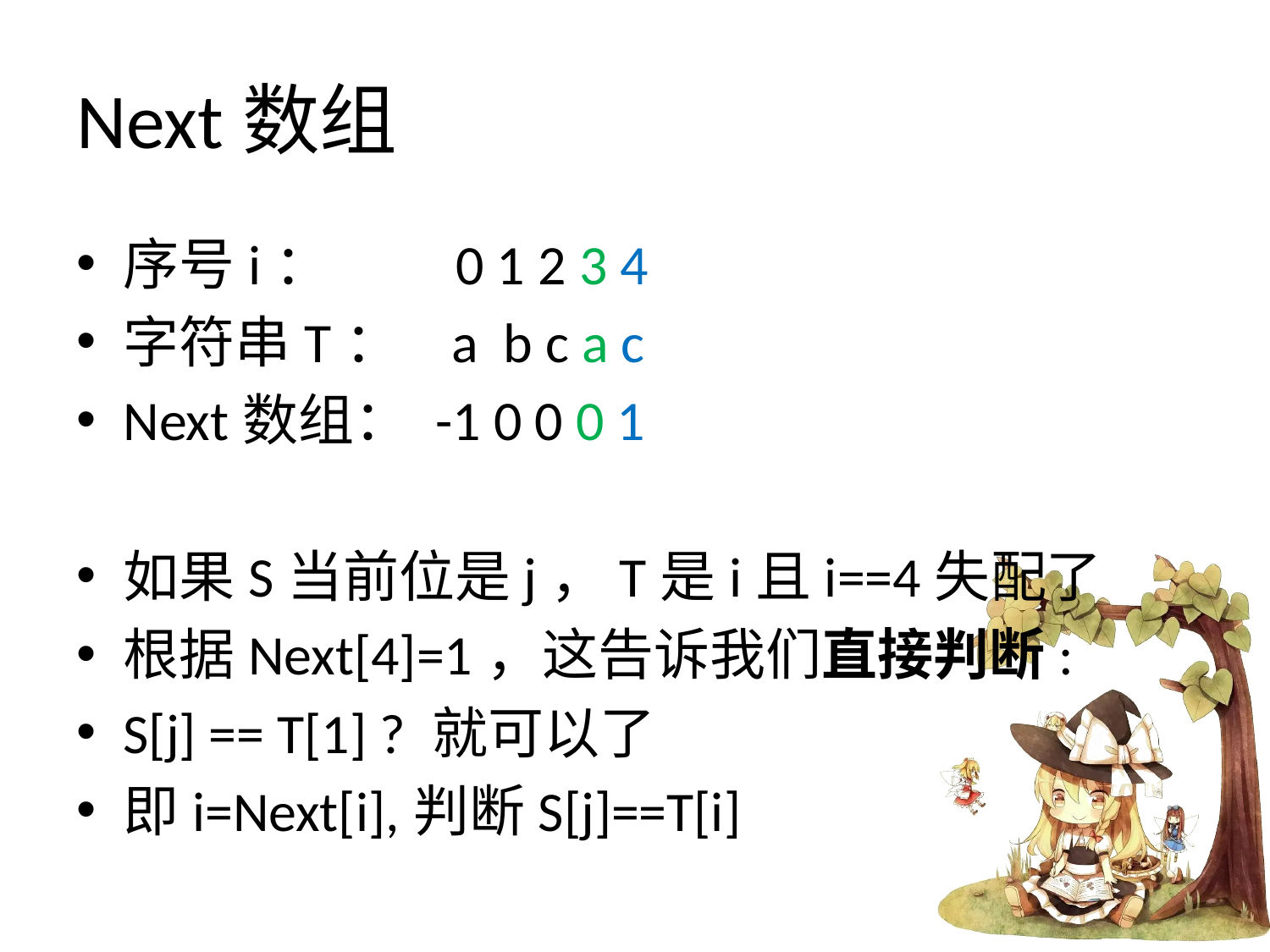

# Next数组
序号i：         0 1 2 3 4
字符串T：   a  b c a c
Next数组： -1 0 0 0 1

如果S当前位是j，T是i且i==4失配了
根据Next[4]=1，这告诉我们直接判断:
S[j] == T[1] ? 就可以了
即i=Next[i],判断S[j]==T[i]